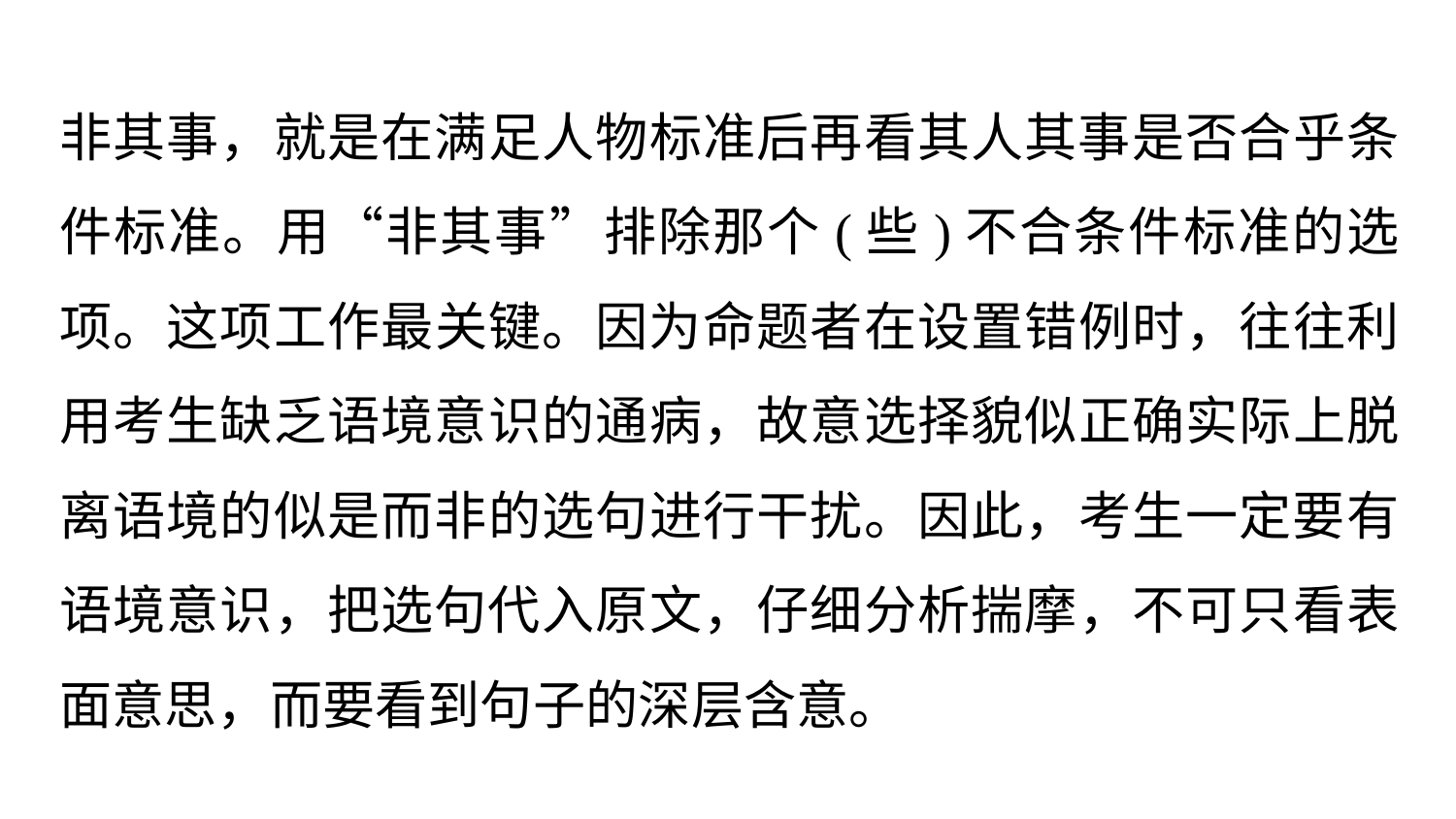

非其事，就是在满足人物标准后再看其人其事是否合乎条件标准。用“非其事”排除那个(些)不合条件标准的选项。这项工作最关键。因为命题者在设置错例时，往往利用考生缺乏语境意识的通病，故意选择貌似正确实际上脱离语境的似是而非的选句进行干扰。因此，考生一定要有语境意识，把选句代入原文，仔细分析揣摩，不可只看表面意思，而要看到句子的深层含意。